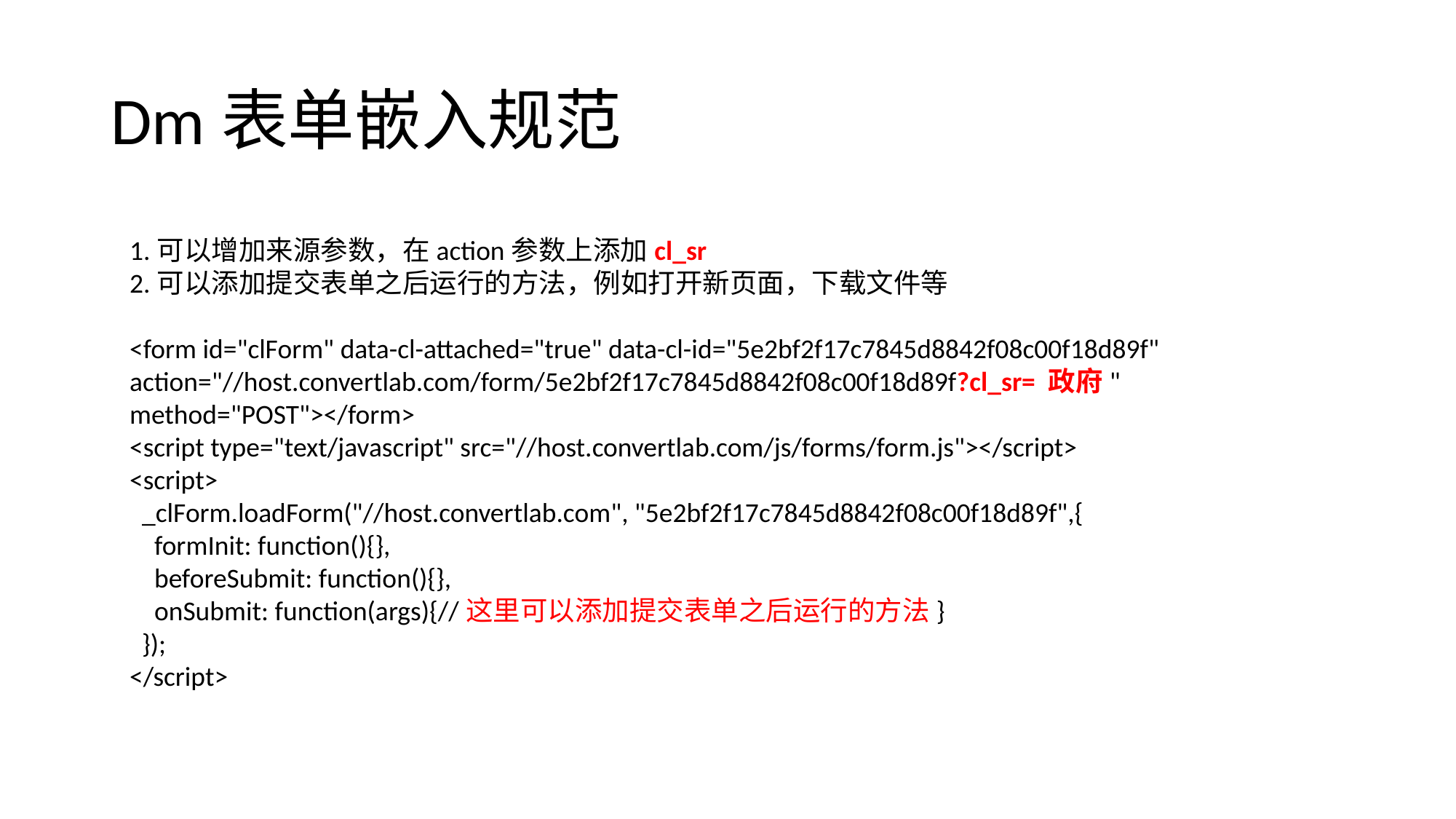

# Dm表单嵌入规范
1.可以增加来源参数，在action参数上添加cl_sr
2.可以添加提交表单之后运行的方法，例如打开新页面，下载文件等

<form id="clForm" data-cl-attached="true" data-cl-id="5e2bf2f17c7845d8842f08c00f18d89f" action="//host.convertlab.com/form/5e2bf2f17c7845d8842f08c00f18d89f?cl_sr= 政府" method="POST"></form>
<script type="text/javascript" src="//host.convertlab.com/js/forms/form.js"></script>
<script>
  _clForm.loadForm("//host.convertlab.com", "5e2bf2f17c7845d8842f08c00f18d89f",{
    formInit: function(){},
    beforeSubmit: function(){},
    onSubmit: function(args){//这里可以添加提交表单之后运行的方法}
  });
</script>